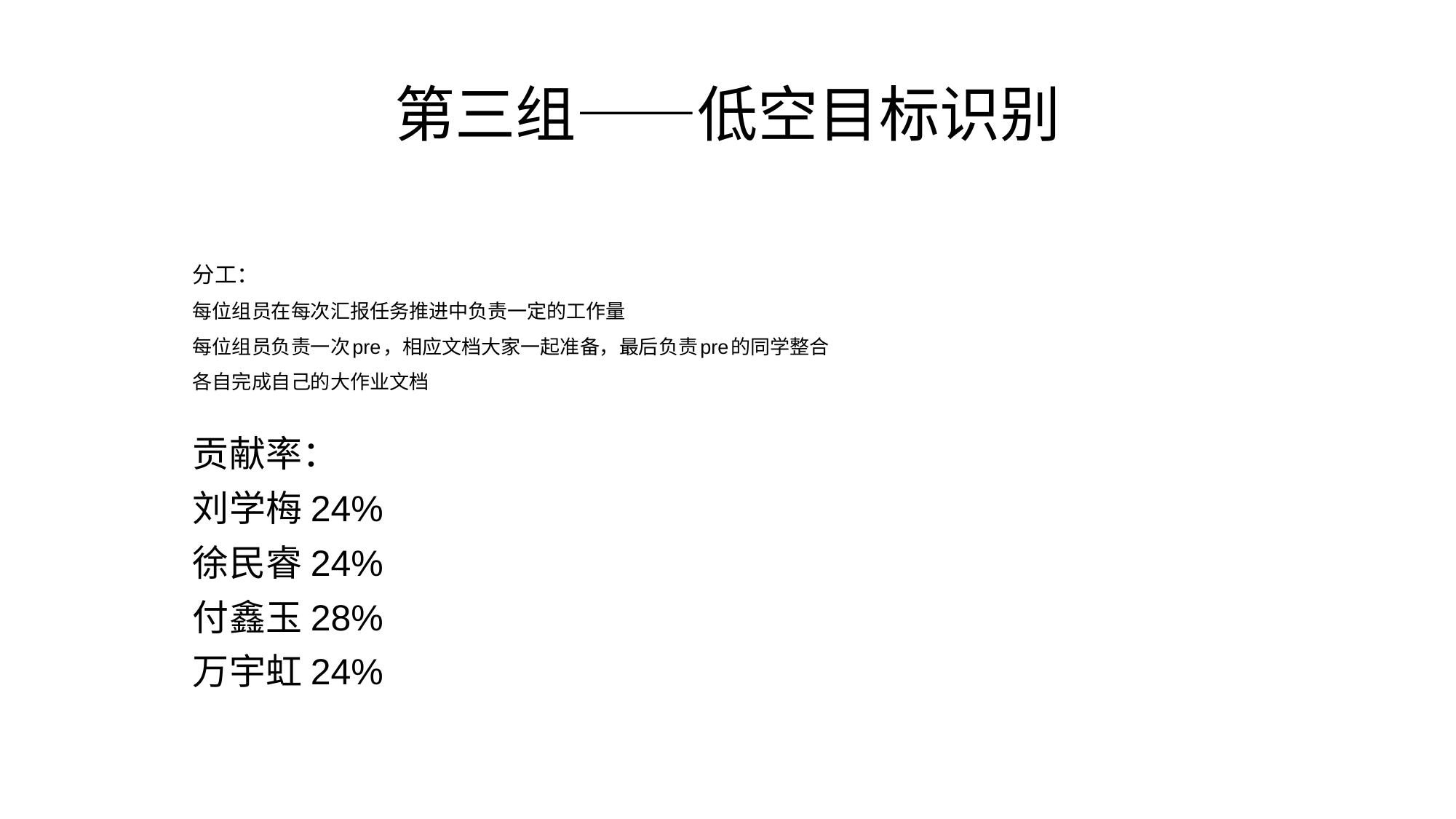

第三组——低空目标识别
# 分工： 每位组员在每次汇报任务推进中负责一定的工作量 每位组员负责一次pre，相应文档大家一起准备，最后负责pre的同学整合 各自完成自己的大作业文档
贡献率：
刘学梅24%
徐民睿24%
付鑫玉28%
万宇虹24%